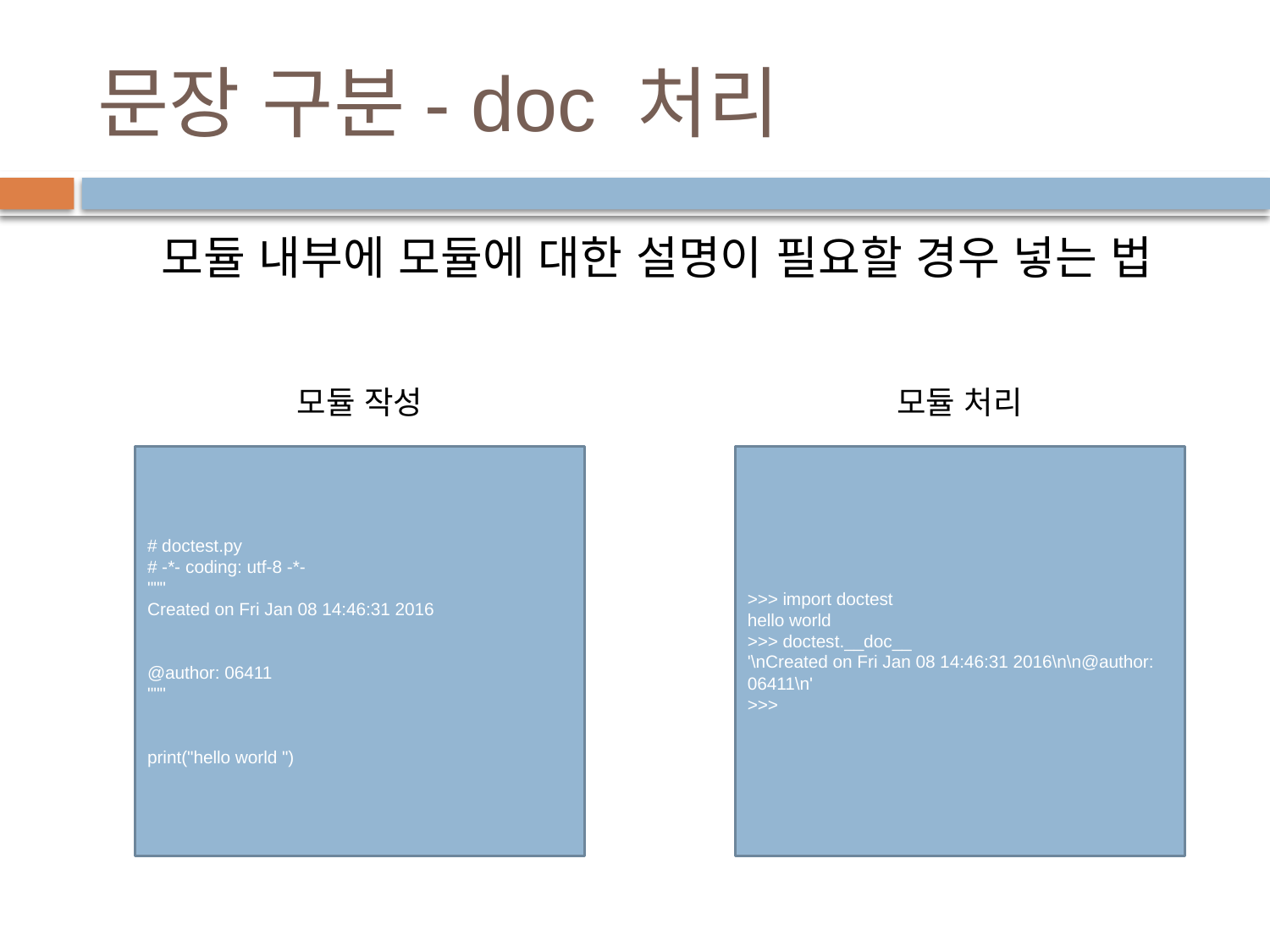

# 문장 구분- doc 처리
모듈 내부에 모듈에 대한 설명이 필요할 경우 넣는 법
모듈 작성
모듈 처리
# doctest.py
# -*- coding: utf-8 -*-
"""
Created on Fri Jan 08 14:46:31 2016

@author: 06411
"""

print("hello world ")
>>> import doctest
hello world
>>> doctest.__doc__
'\nCreated on Fri Jan 08 14:46:31 2016\n\n@author: 06411\n'
>>>